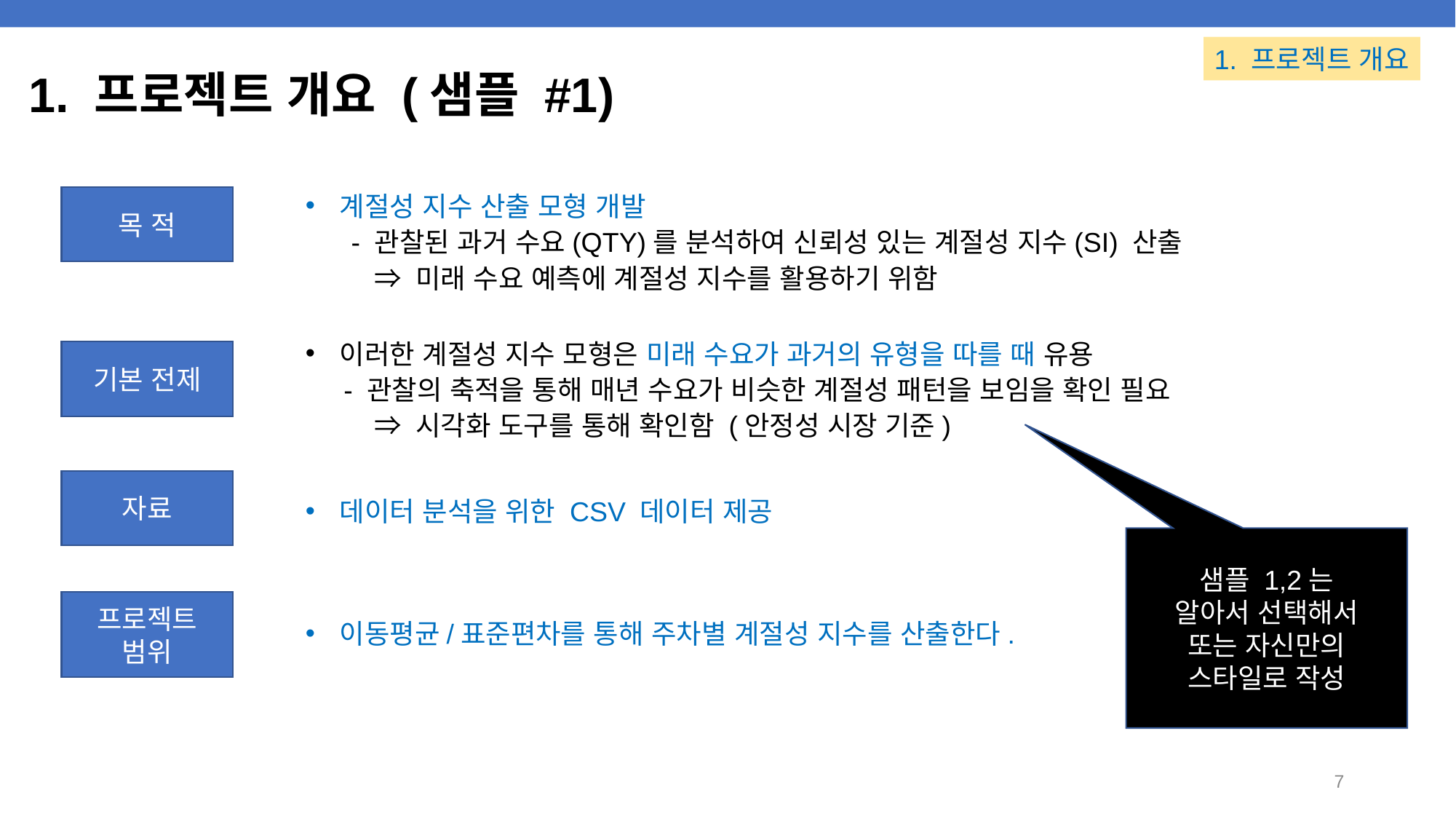

1. 프로젝트 개요
# 1. 프로젝트 개요 (샘플 #1)
계절성 지수 산출 모형 개발
      - 관찰된 과거 수요(QTY)를 분석하여 신뢰성 있는 계절성 지수(SI) 산출
         ⇒ 미래 수요 예측에 계절성 지수를 활용하기 위함
목 적
이러한 계절성 지수 모형은 미래 수요가 과거의 유형을 따를 때 유용
     - 관찰의 축적을 통해 매년 수요가 비슷한 계절성 패턴을 보임을 확인 필요
         ⇒ 시각화 도구를 통해 확인함 (안정성 시장 기준)
기본 전제
자료
데이터 분석을 위한 CSV 데이터 제공
샘플 1,2는
알아서 선택해서
또는 자신만의
스타일로 작성
프로젝트
범위
이동평균/표준편차를 통해 주차별 계절성 지수를 산출한다.
7